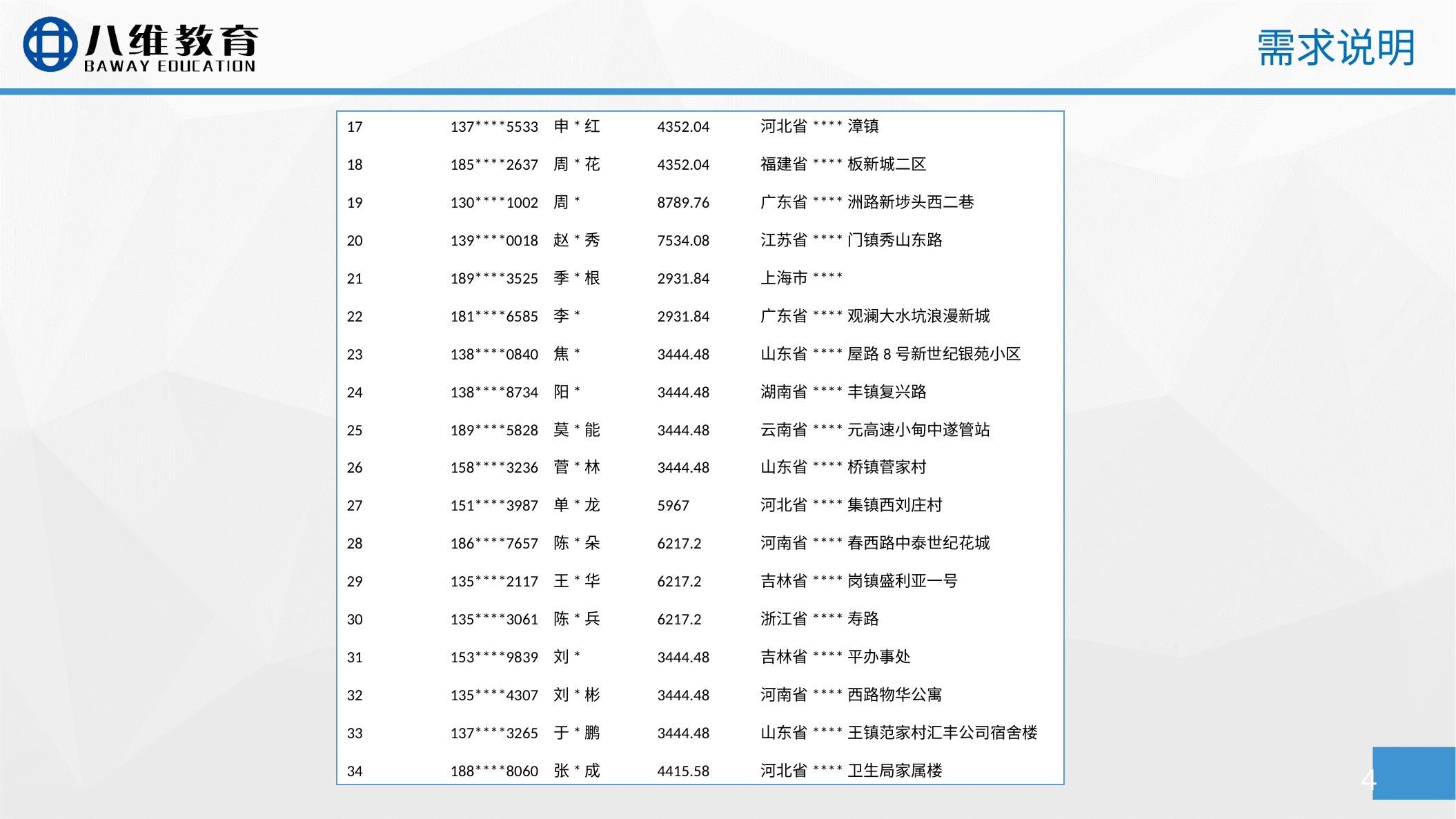

需求说明
17	137****5533	申*红	4352.04	河北省****漳镇

18	185****2637	周*花	4352.04	福建省****板新城二区

19	130****1002	周*	8789.76	广东省****洲路新埗头西二巷

20	139****0018	赵*秀	7534.08	江苏省****门镇秀山东路

21	189****3525	季*根	2931.84	上海市****

22	181****6585	李*	2931.84	广东省****观澜大水坑浪漫新城

23	138****0840	焦*	3444.48	山东省****屋路8号新世纪银苑小区

24	138****8734	阳*	3444.48	湖南省****丰镇复兴路

25	189****5828	莫*能	3444.48	云南省****元高速小甸中遂管站

26	158****3236	菅*林	3444.48	山东省****桥镇菅家村

27	151****3987	单*龙	5967	河北省****集镇西刘庄村

28	186****7657	陈*朵	6217.2	河南省****春西路中泰世纪花城

29	135****2117	王*华	6217.2	吉林省****岗镇盛利亚一号

30	135****3061	陈*兵	6217.2	浙江省****寿路

31	153****9839	刘*	3444.48	吉林省****平办事处

32	135****4307	刘*彬	3444.48	河南省****西路物华公寓

33	137****3265	于*鹏	3444.48	山东省****王镇范家村汇丰公司宿舍楼

34	188****8060	张*成	4415.58	河北省****卫生局家属楼